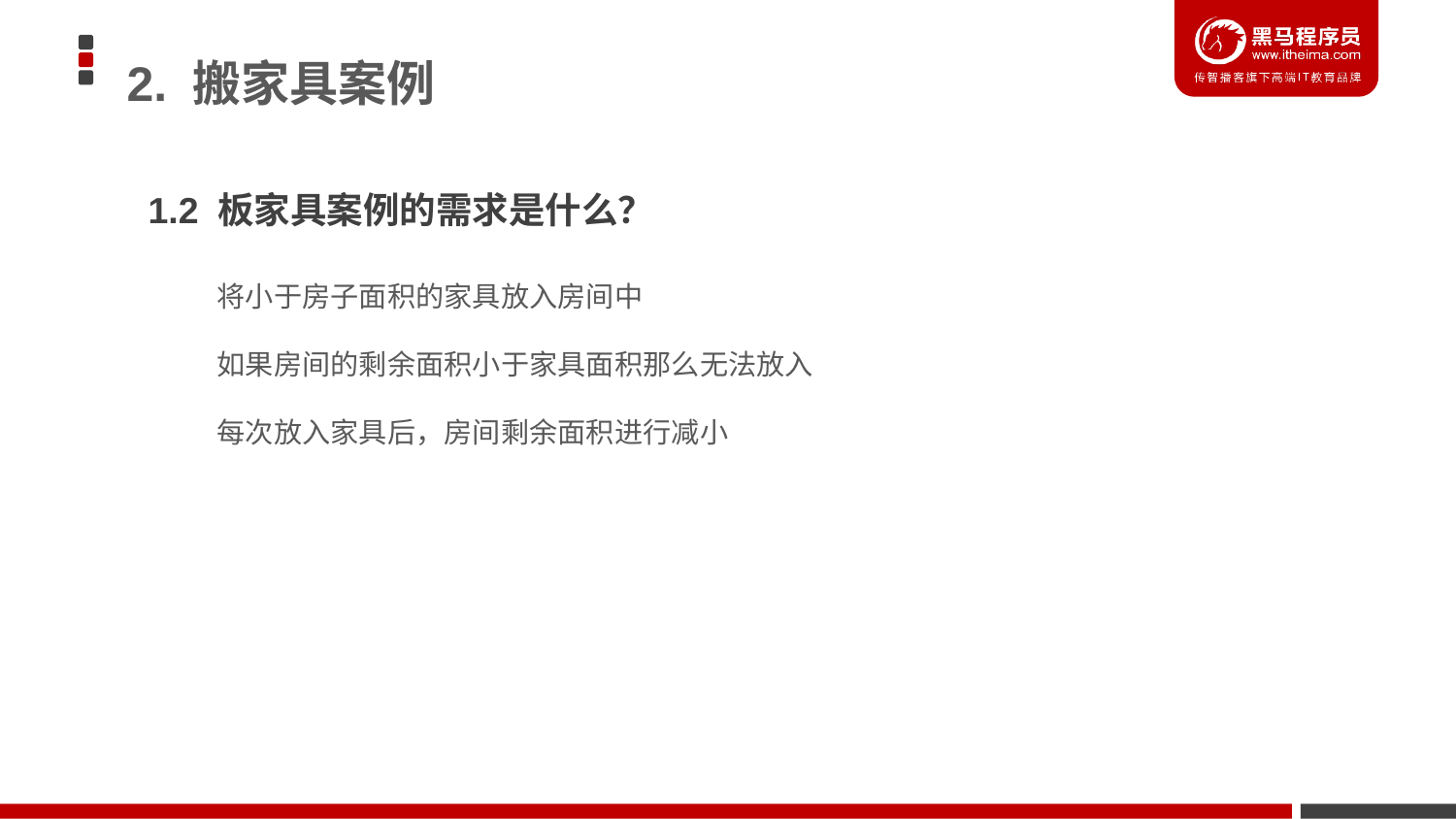

2. 搬家具案例
1.2 板家具案例的需求是什么？
将小于房子面积的家具放入房间中

如果房间的剩余面积小于家具面积那么无法放入

每次放入家具后，房间剩余面积进行减小